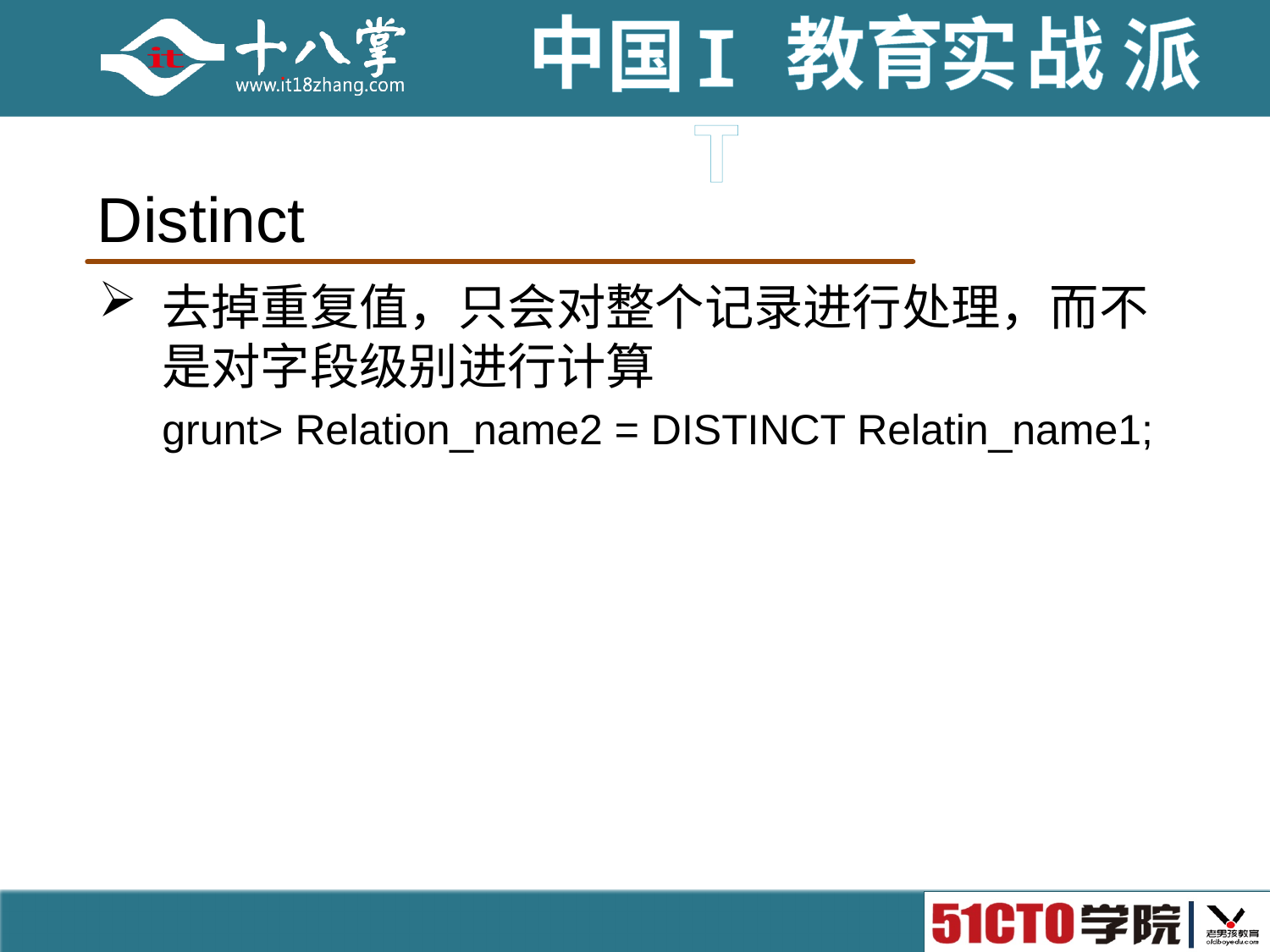

# Distinct
去掉重复值，只会对整个记录进行处理，而不是对字段级别进行计算
grunt> Relation_name2 = DISTINCT Relatin_name1;